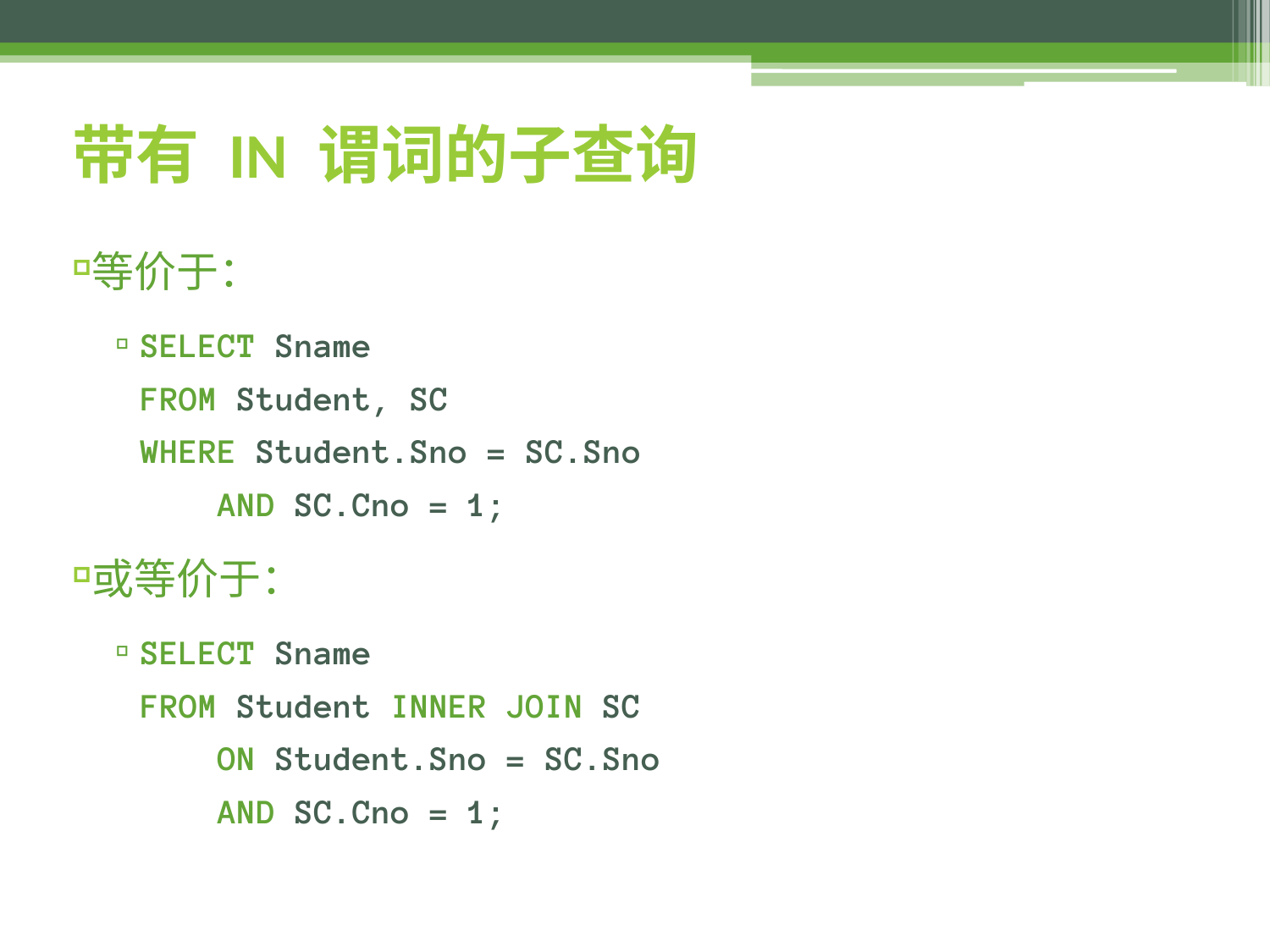

# 带有 IN 谓词的子查询
等价于：
SELECT Sname
FROM Student, SC
WHERE Student.Sno = SC.Sno
    AND SC.Cno = 1;
或等价于：
SELECT Sname
FROM Student INNER JOIN SC
    ON Student.Sno = SC.Sno
    AND SC.Cno = 1;